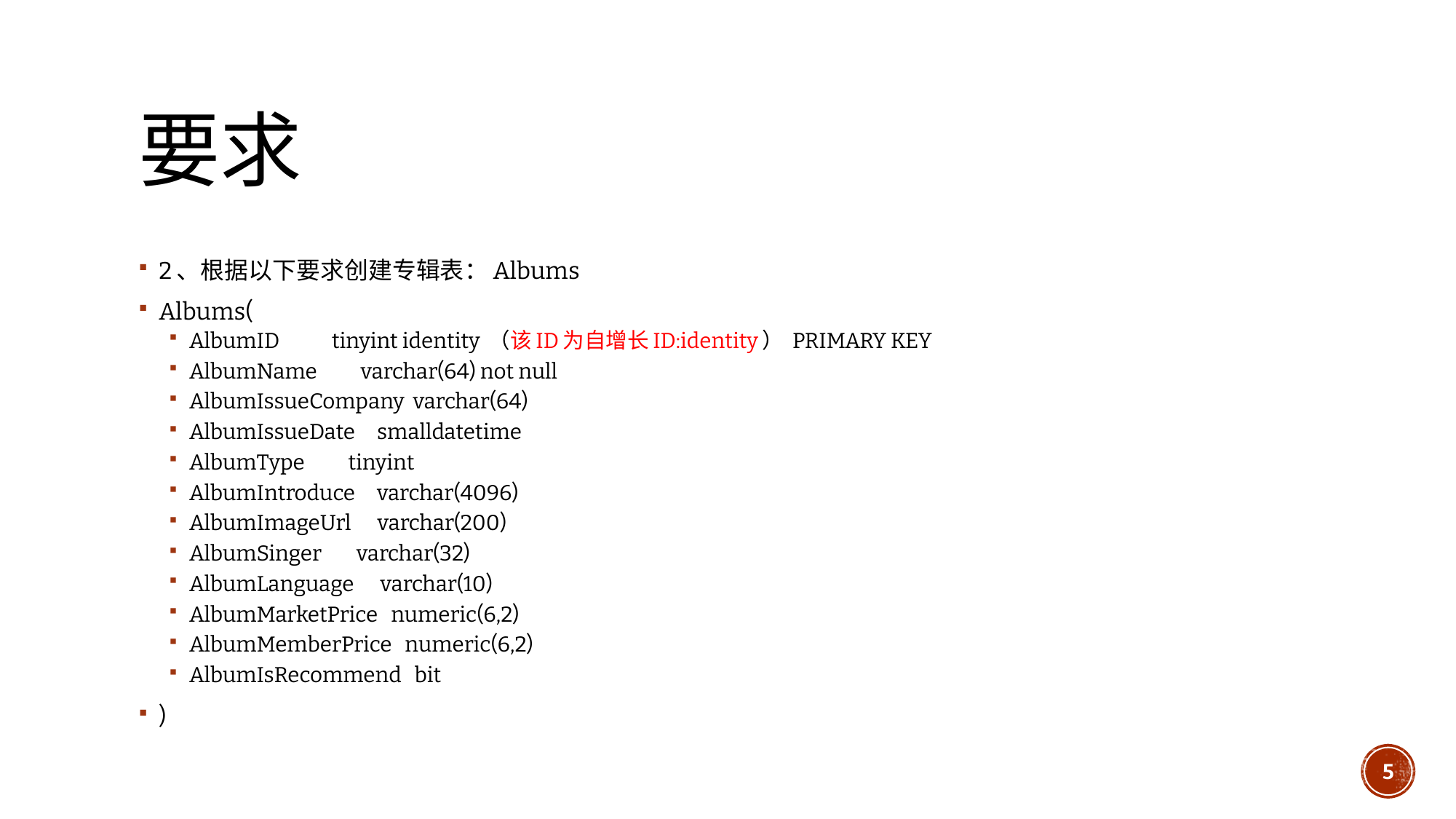

# 要求
2、根据以下要求创建专辑表：Albums
Albums(
AlbumID            tinyint identity （该ID为自增长ID:identity） PRIMARY KEY
AlbumName          varchar(64) not null
AlbumIssueCompany  varchar(64)
AlbumIssueDate     smalldatetime
AlbumType          tinyint
AlbumIntroduce     varchar(4096)
AlbumImageUrl      varchar(200)
AlbumSinger        varchar(32)
AlbumLanguage      varchar(10)
AlbumMarketPrice   numeric(6,2)
AlbumMemberPrice   numeric(6,2)
AlbumIsRecommend   bit
)
5